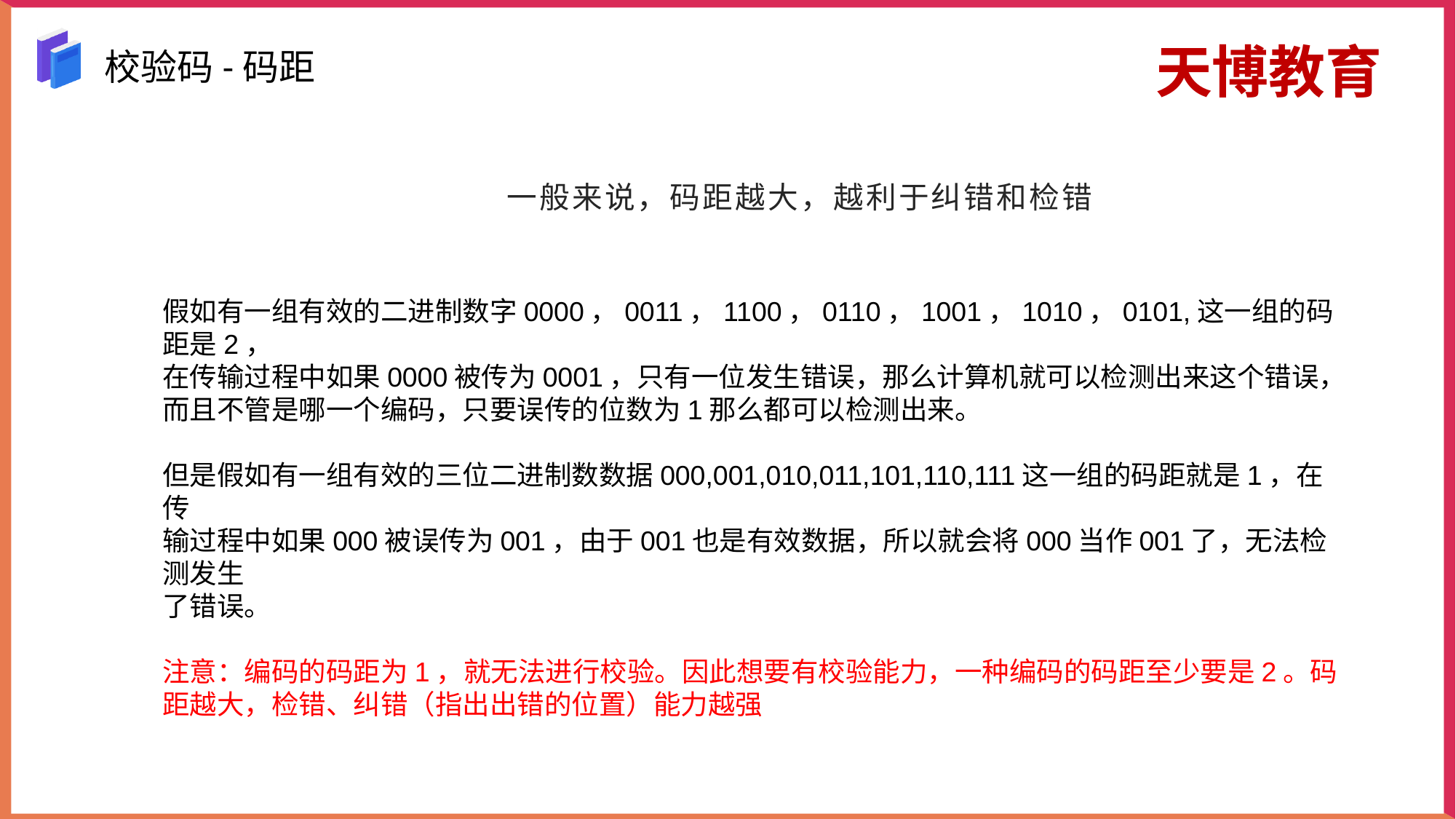

天博教育
校验码-码距
一般来说，码距越大，越利于纠错和检错
假如有一组有效的二进制数字0000，0011，1100，0110，1001，1010，0101,这一组的码距是2，
在传输过程中如果0000被传为0001，只有一位发生错误，那么计算机就可以检测出来这个错误，
而且不管是哪一个编码，只要误传的位数为1那么都可以检测出来。

但是假如有一组有效的三位二进制数数据000,001,010,011,101,110,111这一组的码距就是1，在传
输过程中如果000被误传为001，由于001也是有效数据，所以就会将000当作001了，无法检测发生
了错误。

注意：编码的码距为1，就无法进行校验。因此想要有校验能力，一种编码的码距至少要是2。码距越大，检错、纠错（指出出错的位置）能力越强